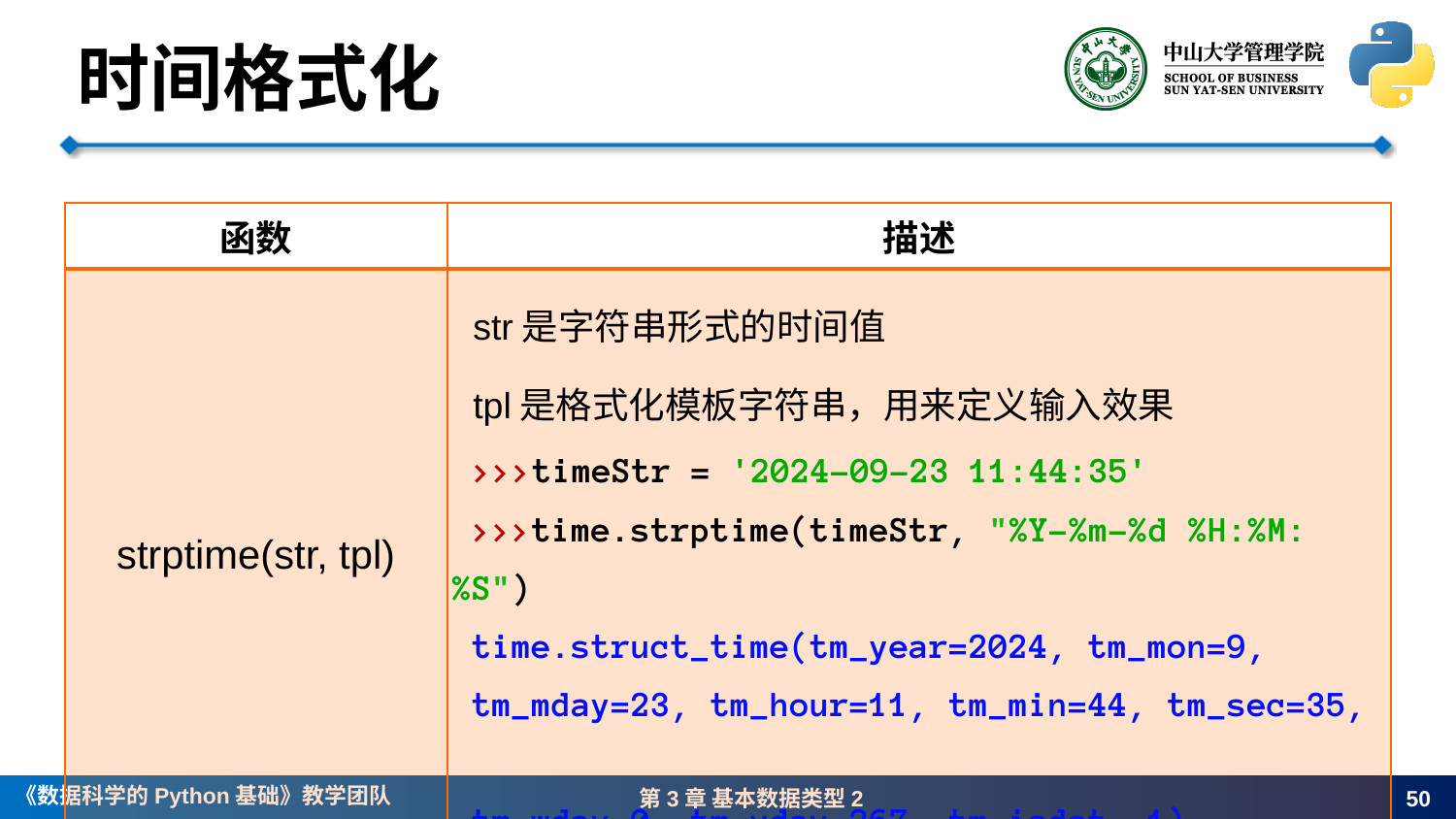

时间格式化
| 函数 | 描述 |
| --- | --- |
| strptime(str, tpl) | str是字符串形式的时间值 tpl是格式化模板字符串，用来定义输入效果 >>>timeStr = '2024-09-23 11:44:35' >>>time.strptime(timeStr, "%Y-%m-%d %H:%M:%S") time.struct\_time(tm\_year=2024, tm\_mon=9, tm\_mday=23, tm\_hour=11, tm\_min=44, tm\_sec=35, tm\_wday=0, tm\_yday=267, tm\_isdst=-1) |
50